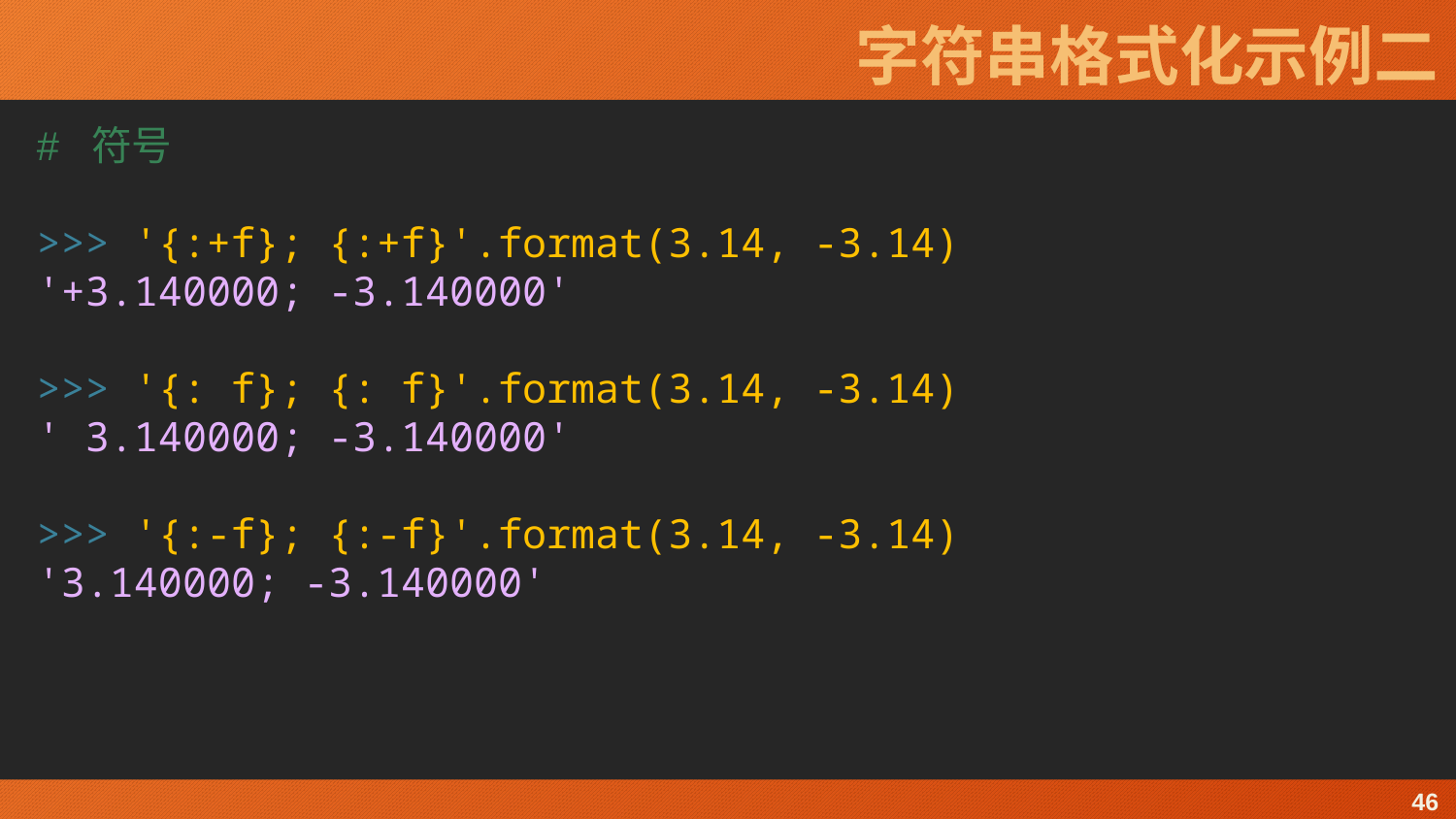

# 字符串格式化示例二
#  符号

>>> '{:+f}; {:+f}'.format(3.14, -3.14)
'+3.140000; -3.140000'

>>> '{: f}; {: f}'.format(3.14, -3.14)
' 3.140000; -3.140000'

>>> '{:-f}; {:-f}'.format(3.14, -3.14)
'3.140000; -3.140000'

46